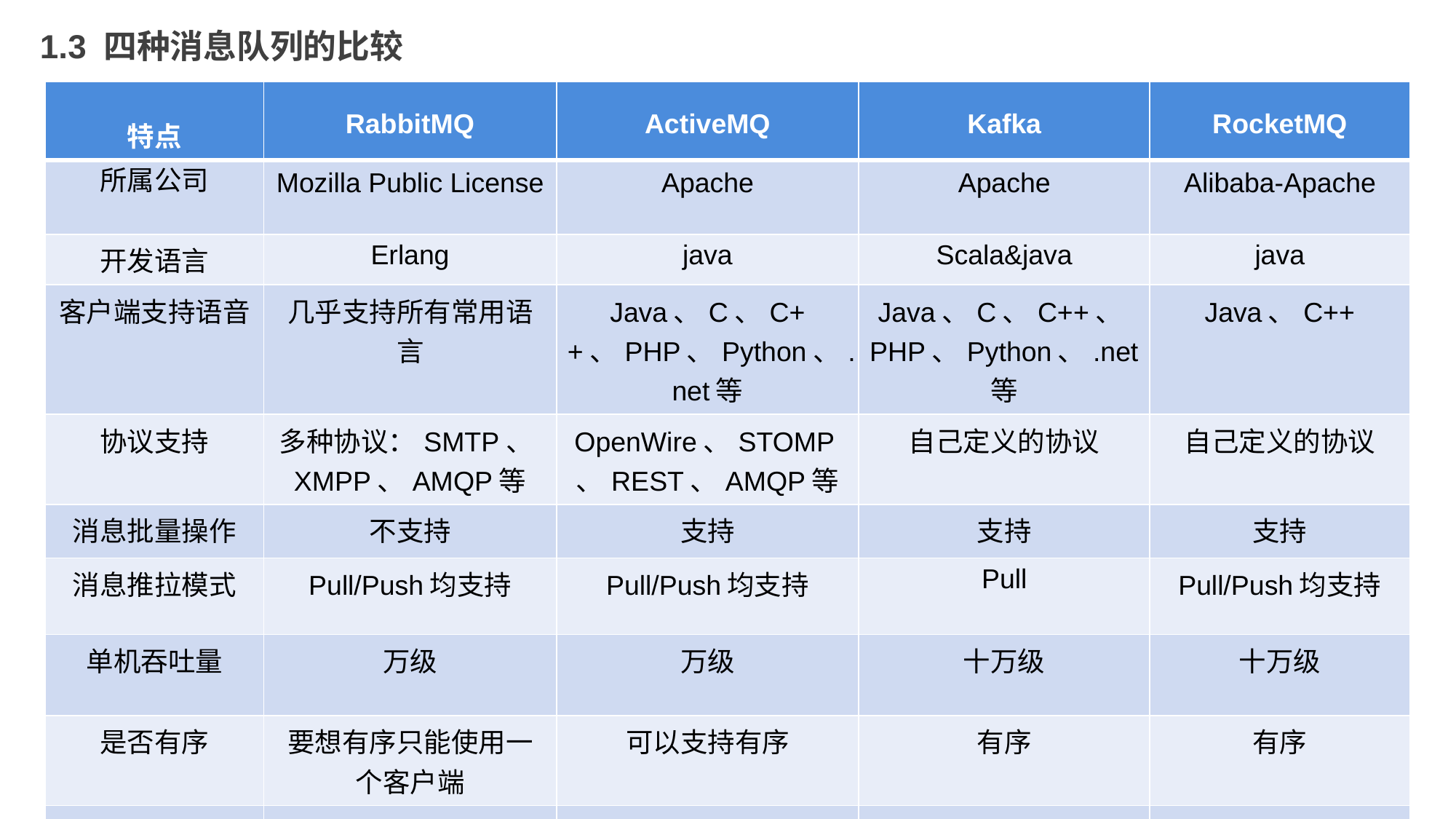

1.3 四种消息队列的比较
| 特点 | RabbitMQ | ActiveMQ | Kafka | RocketMQ |
| --- | --- | --- | --- | --- |
| 所属公司 | Mozilla Public License | Apache | Apache | Alibaba-Apache |
| 开发语言 | Erlang | java | Scala&java | java |
| 客户端支持语音 | 几乎支持所有常用语言 | Java、C、C++、PHP、Python、.net等 | Java、C、C++、PHP、Python、.net等 | Java、C++ |
| 协议支持 | 多种协议：SMTP、XMPP、AMQP等 | OpenWire、STOMP、REST、AMQP等 | 自己定义的协议 | 自己定义的协议 |
| 消息批量操作 | 不支持 | 支持 | 支持 | 支持 |
| 消息推拉模式 | Pull/Push均支持 | Pull/Push均支持 | Pull | Pull/Push均支持 |
| 单机吞吐量 | 万级 | 万级 | 十万级 | 十万级 |
| 是否有序 | 要想有序只能使用一个客户端 | 可以支持有序 | 有序 | 有序 |
| 事务 | 不支持 | 支持 | 不支持 | 支持 |